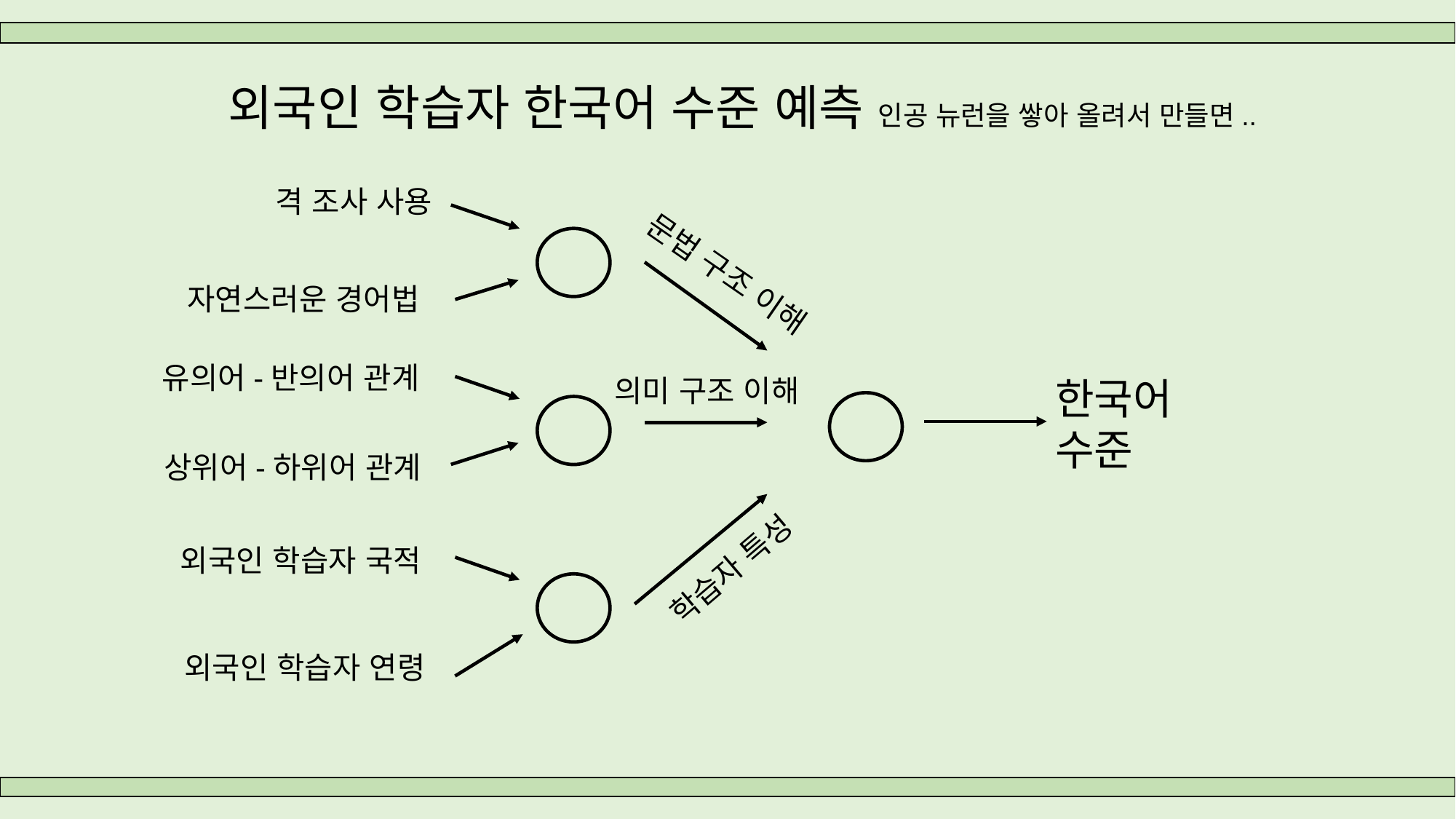

외국인 학습자 한국어 수준 예측 인공 뉴런을 쌓아 올려서 만들면..
격 조사 사용

문법 구조 이해
자연스러운 경어법

의미 구조 이해
한국어
수준

상위어-하위어 관계
학습자 특성

외국인 학습자 연령
유의어-반의어 관계
외국인 학습자 국적